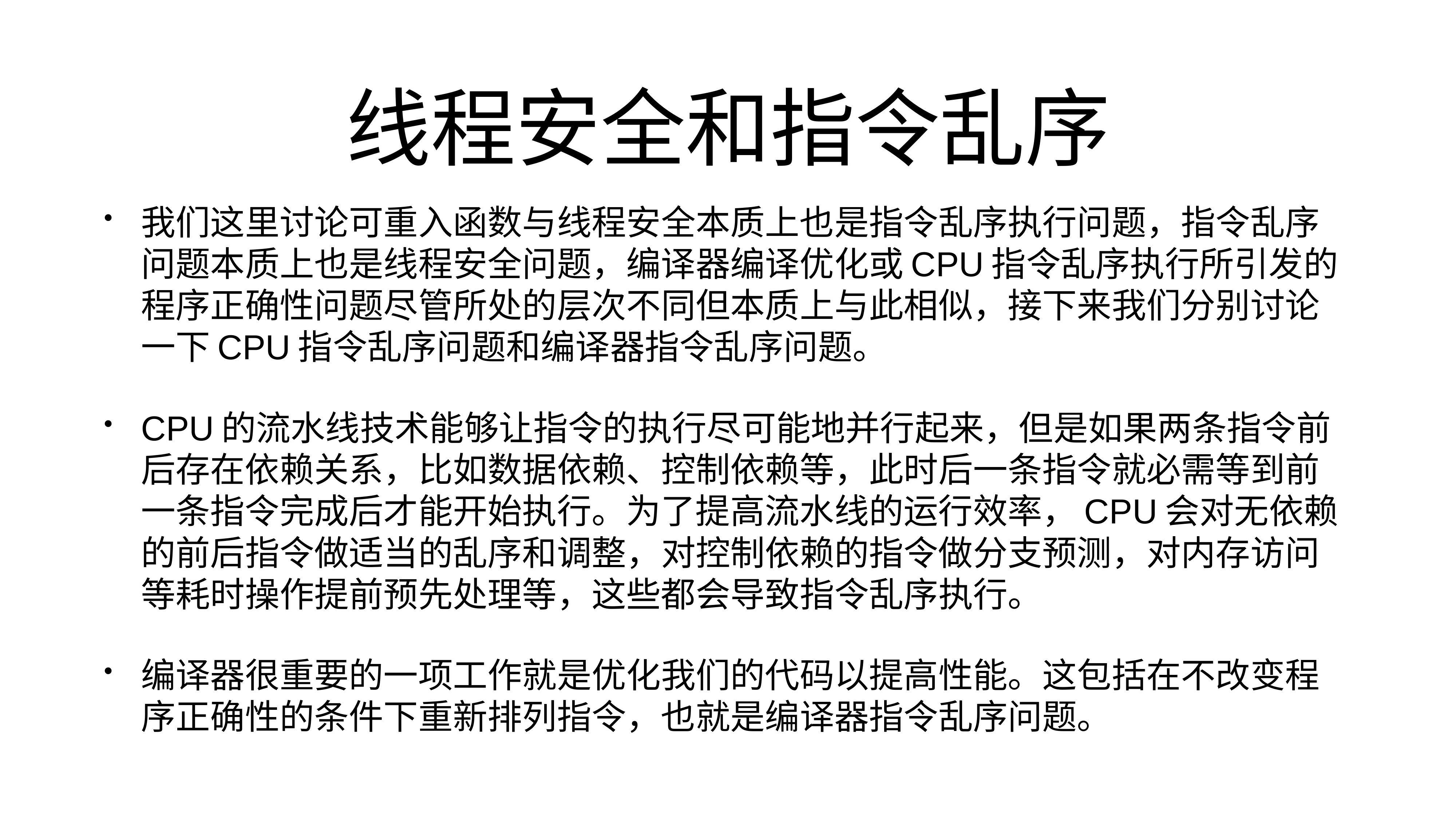

# 线程安全和指令乱序
我们这里讨论可重入函数与线程安全本质上也是指令乱序执行问题，指令乱序问题本质上也是线程安全问题，编译器编译优化或CPU指令乱序执行所引发的程序正确性问题尽管所处的层次不同但本质上与此相似，接下来我们分别讨论一下CPU指令乱序问题和编译器指令乱序问题。
CPU的流水线技术能够让指令的执行尽可能地并行起来，但是如果两条指令前后存在依赖关系，比如数据依赖、控制依赖等，此时后一条指令就必需等到前一条指令完成后才能开始执行。为了提高流水线的运行效率，CPU会对无依赖的前后指令做适当的乱序和调整，对控制依赖的指令做分支预测，对内存访问等耗时操作提前预先处理等，这些都会导致指令乱序执行。
编译器很重要的一项工作就是优化我们的代码以提高性能。这包括在不改变程序正确性的条件下重新排列指令，也就是编译器指令乱序问题。